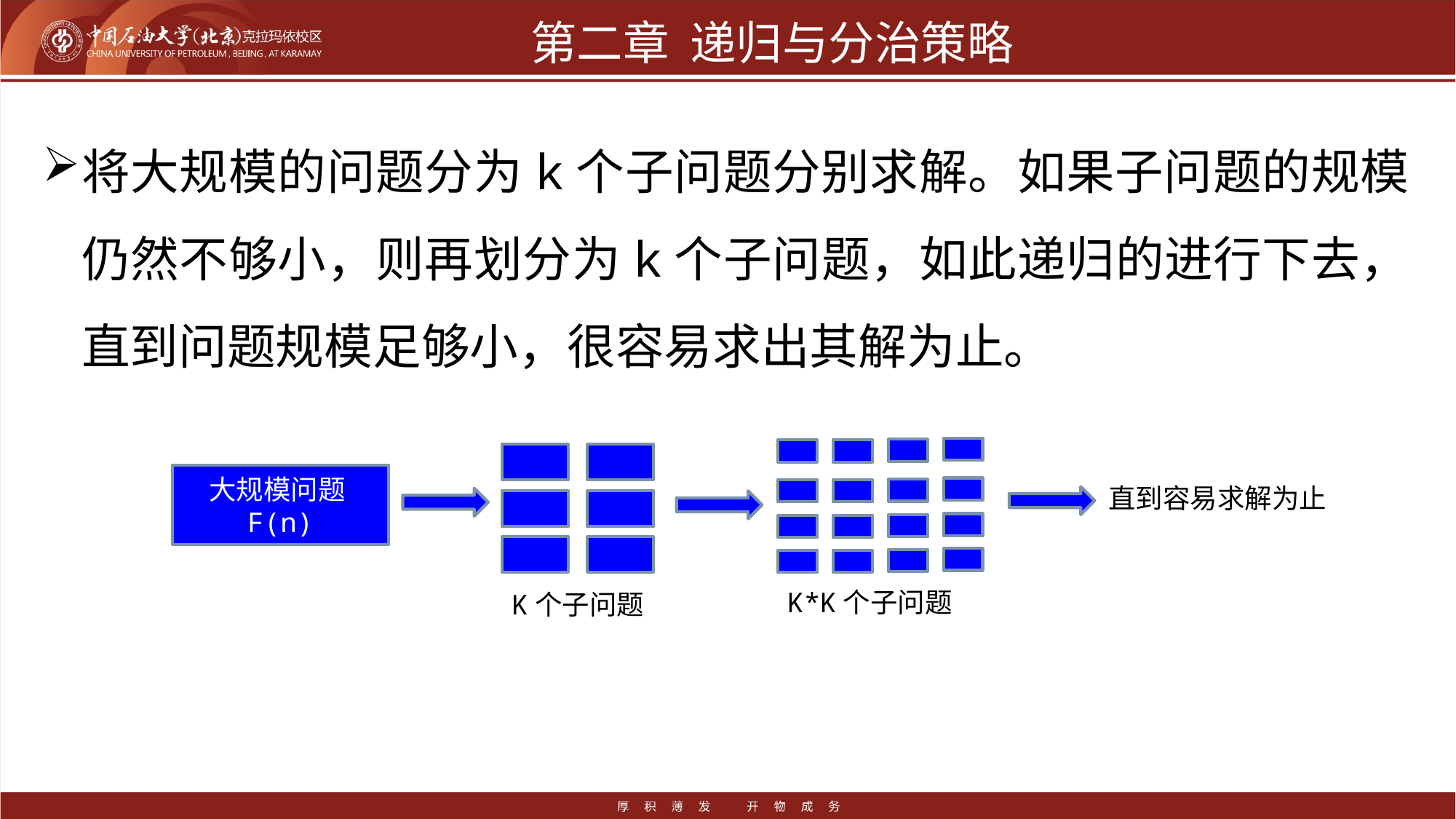

# 第二章  递归与分治策略
将大规模的问题分为k个子问题分别求解。如果子问题的规模仍然不够小，则再划分为k个子问题，如此递归的进行下去，直到问题规模足够小，很容易求出其解为止。

大规模问题F(n)
直到容易求解为止

K*K个子问题
K个子问题